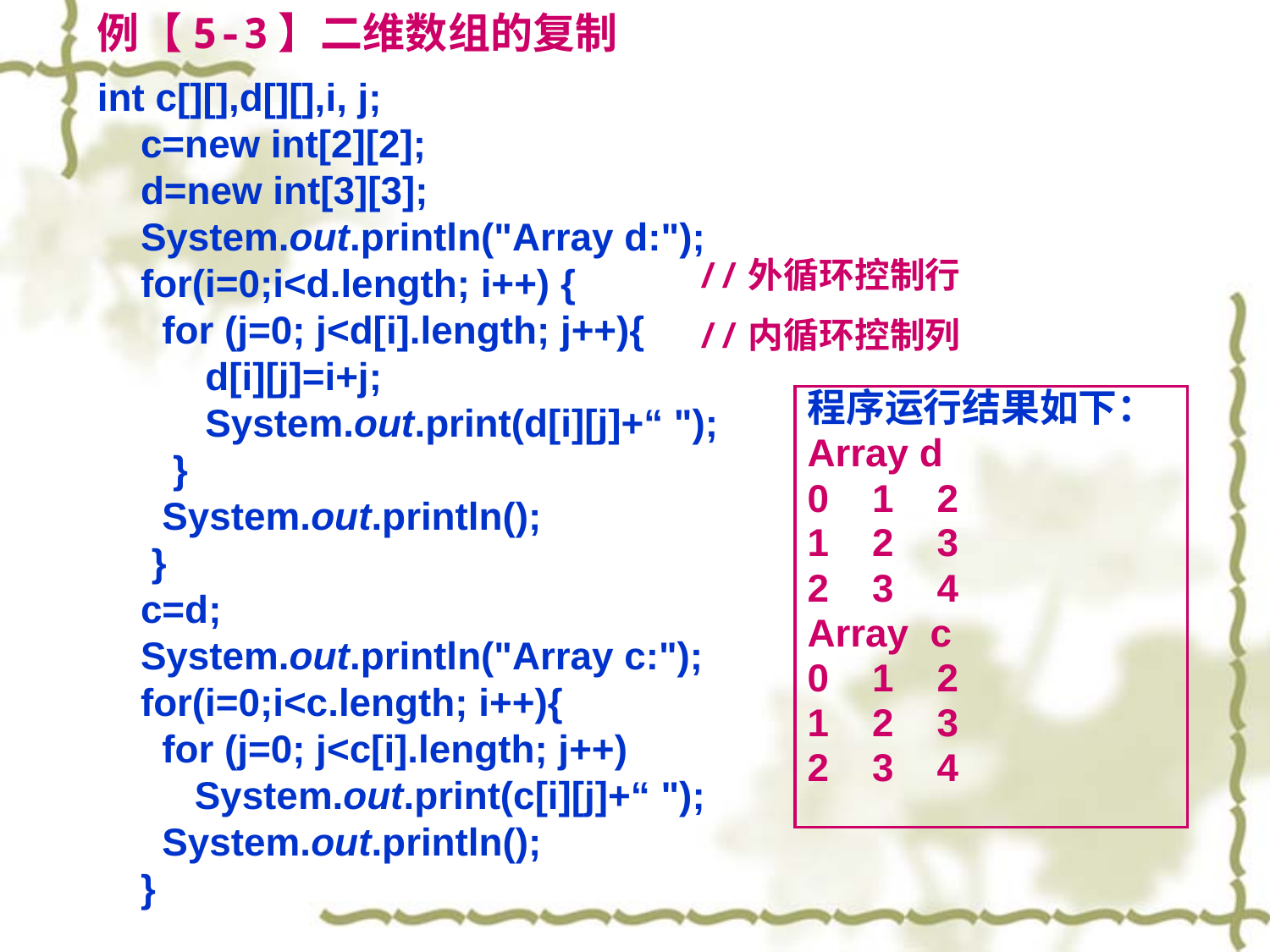

例【5-3】二维数组的复制
int c[][],d[][],i, j;
    c=new int[2][2];
    d=new int[3][3];
    System.out.println("Array d:");
    for(i=0;i<d.length; i++) {
      for (j=0; j<d[i].length; j++){
          d[i][j]=i+j;
          System.out.print(d[i][j]+“ ");
       }
      System.out.println();
     }
    c=d;
    System.out.println("Array c:");
    for(i=0;i<c.length; i++){
      for (j=0; j<c[i].length; j++)
         System.out.print(c[i][j]+“ ");
      System.out.println();
    }

//外循环控制行
//内循环控制列
程序运行结果如下：
Array d
0    1    2
1    2    3
2    3    4
Array  c
0    1    2
1    2    3
2    3    4